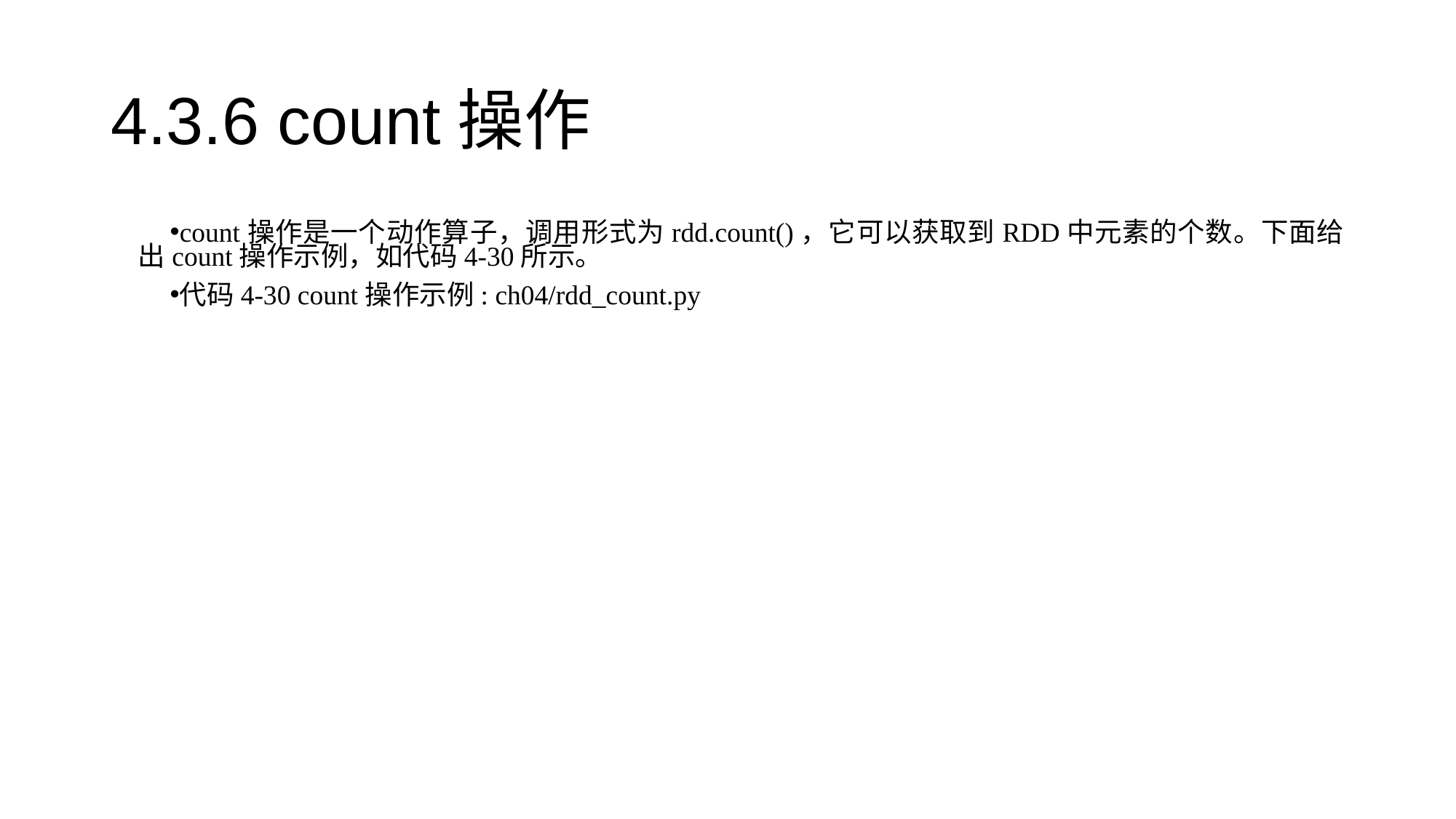

# 4.3.6 count操作
count操作是一个动作算子，调用形式为rdd.count()，它可以获取到RDD中元素的个数。下面给出count操作示例，如代码4-30所示。
代码4-30 count操作示例: ch04/rdd_count.py